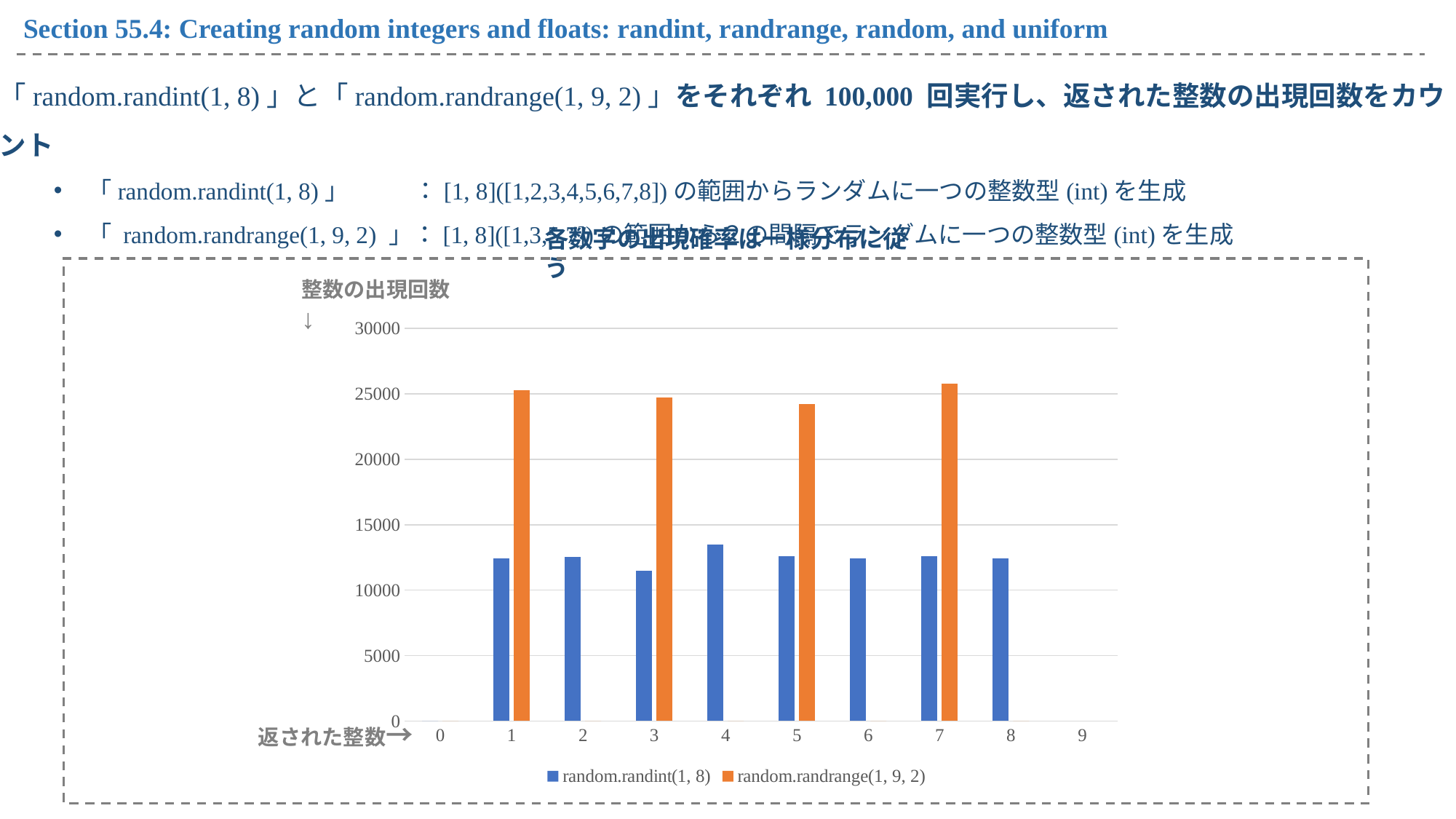

Section 55.4: Creating random integers and floats: randint, randrange, random, and uniform
「random.randint(1, 8)」と「random.randrange(1, 9, 2)」をそれぞれ 100,000 回実行し、返された整数の出現回数をカウント
「random.randint(1, 8)」　　   ：[1, 8]([1,2,3,4,5,6,7,8])の範囲からランダムに一つの整数型(int)を生成
「 random.randrange(1, 9, 2) 」：[1, 8]([1,3,5,7])の範囲から２の間隔でランダムに一つの整数型(int)を生成
各数字の出現確率は一様分布に従う

整数の出現回数
↓

### Chart

| Category | random.randint(1, 8) | random.randrange(1, 9, 2) |
|---|---|---|
| 0 | 0.0 | 0.0 |
| 1 | 12450.0 | 25300.0 |
| 2 | 12550.0 | 0.0 |
| 3 | 11500.0 | 24700.0 |
| 4 | 13500.0 | 0.0 |
| 5 | 12580.0 | 24200.0 |
| 6 | 12420.0 | 0.0 |
| 7 | 12590.0 | 25800.0 |
| 8 | 12410.0 | 0.0 |
| 9 | None | None |
返された整数→